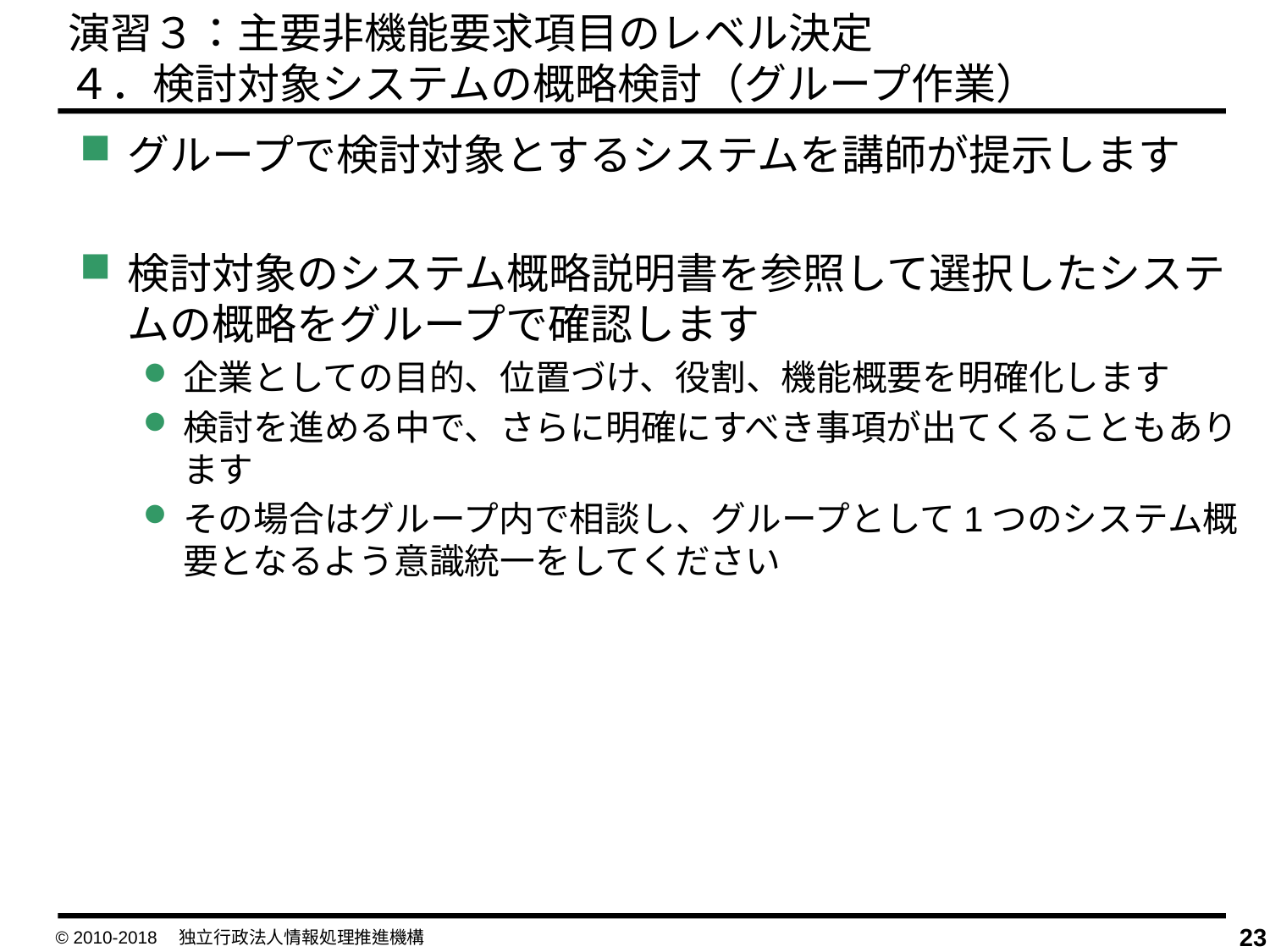

演習３：主要非機能要求項目のレベル決定
４．検討対象システムの概略検討（グループ作業）
グループで検討対象とするシステムを講師が提示します

検討対象のシステム概略説明書を参照して選択したシステムの概略をグループで確認します
企業としての目的、位置づけ、役割、機能概要を明確化します
検討を進める中で、さらに明確にすべき事項が出てくることもあります
その場合はグループ内で相談し、グループとして1つのシステム概要となるよう意識統一をしてください